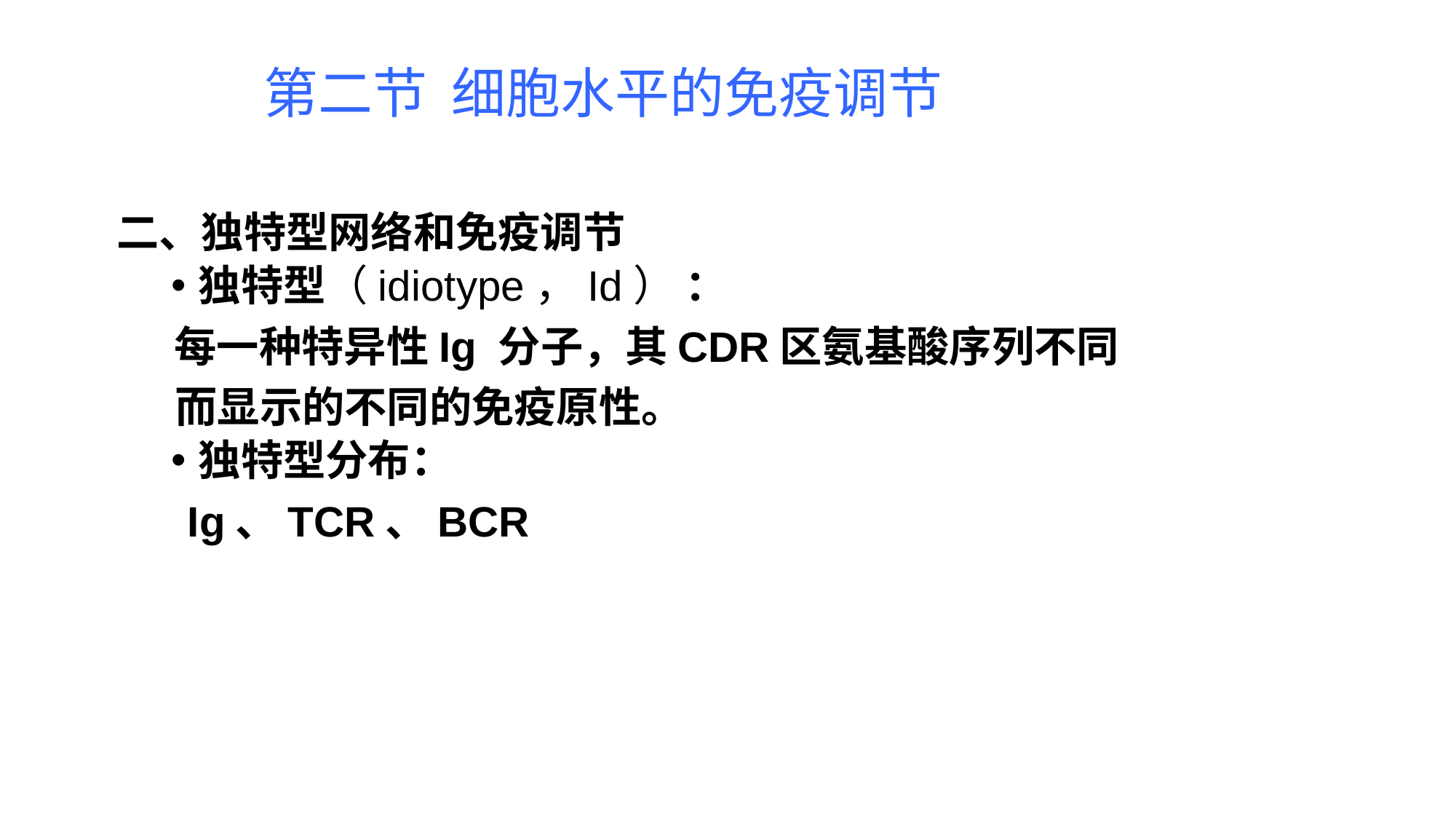

# 第二节  细胞水平的免疫调节
二、独特型网络和免疫调节
独特型（idiotype，Id） ：
     每一种特异性Ig 分子，其CDR区氨基酸序列不同
     而显示的不同的免疫原性。
独特型分布：
      Ig、TCR、BCR